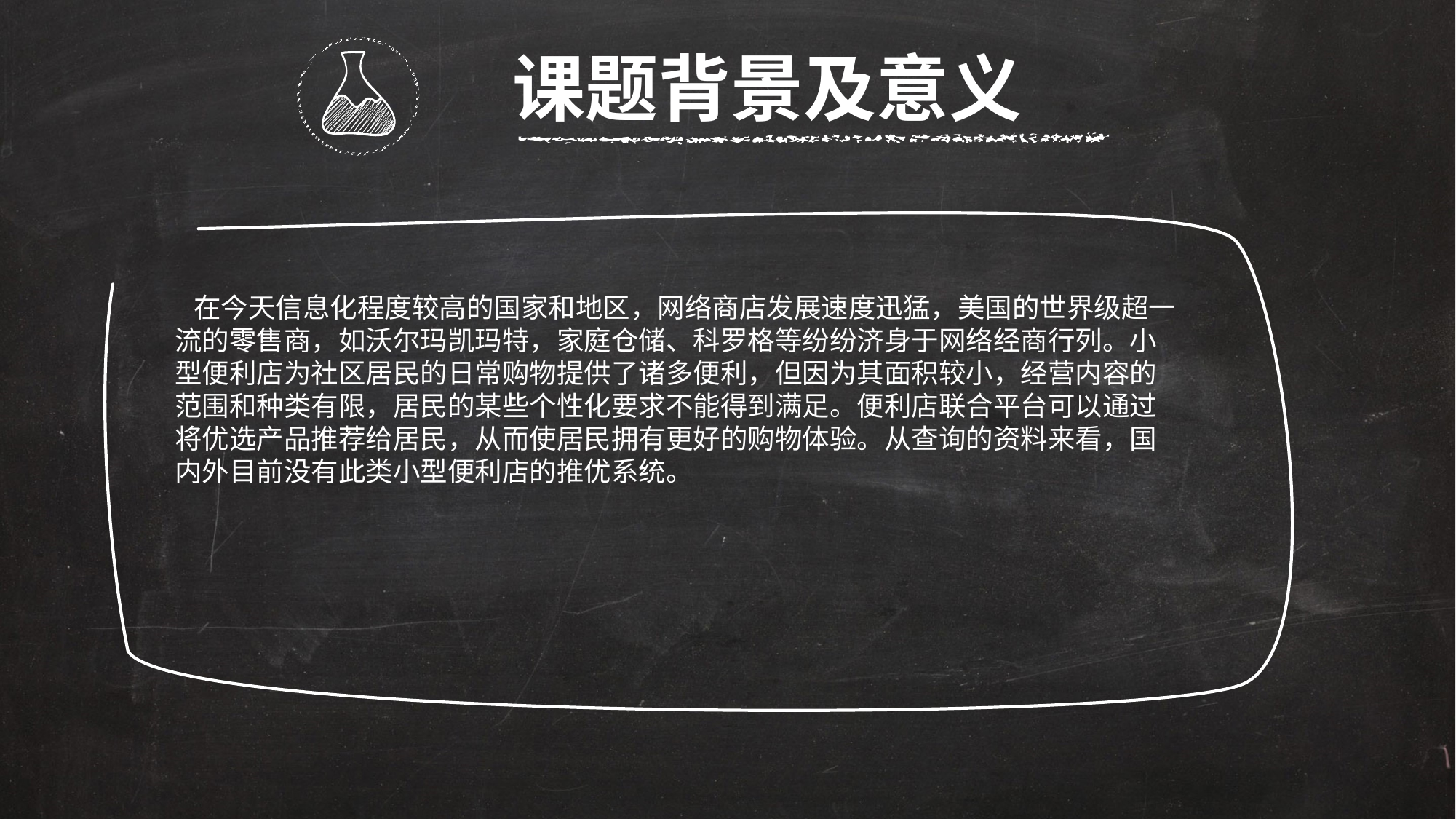

课题背景及意义

  在今天信息化程度较高的国家和地区，网络商店发展速度迅猛，美国的世界级超一流的零售商，如沃尔玛凯玛特，家庭仓储、科罗格等纷纷济身于网络经商行列。小型便利店为社区居民的日常购物提供了诸多便利，但因为其面积较小，经营内容的范围和种类有限，居民的某些个性化要求不能得到满足。便利店联合平台可以通过将优选产品推荐给居民，从而使居民拥有更好的购物体验。从查询的资料来看，国内外目前没有此类小型便利店的推优系统。